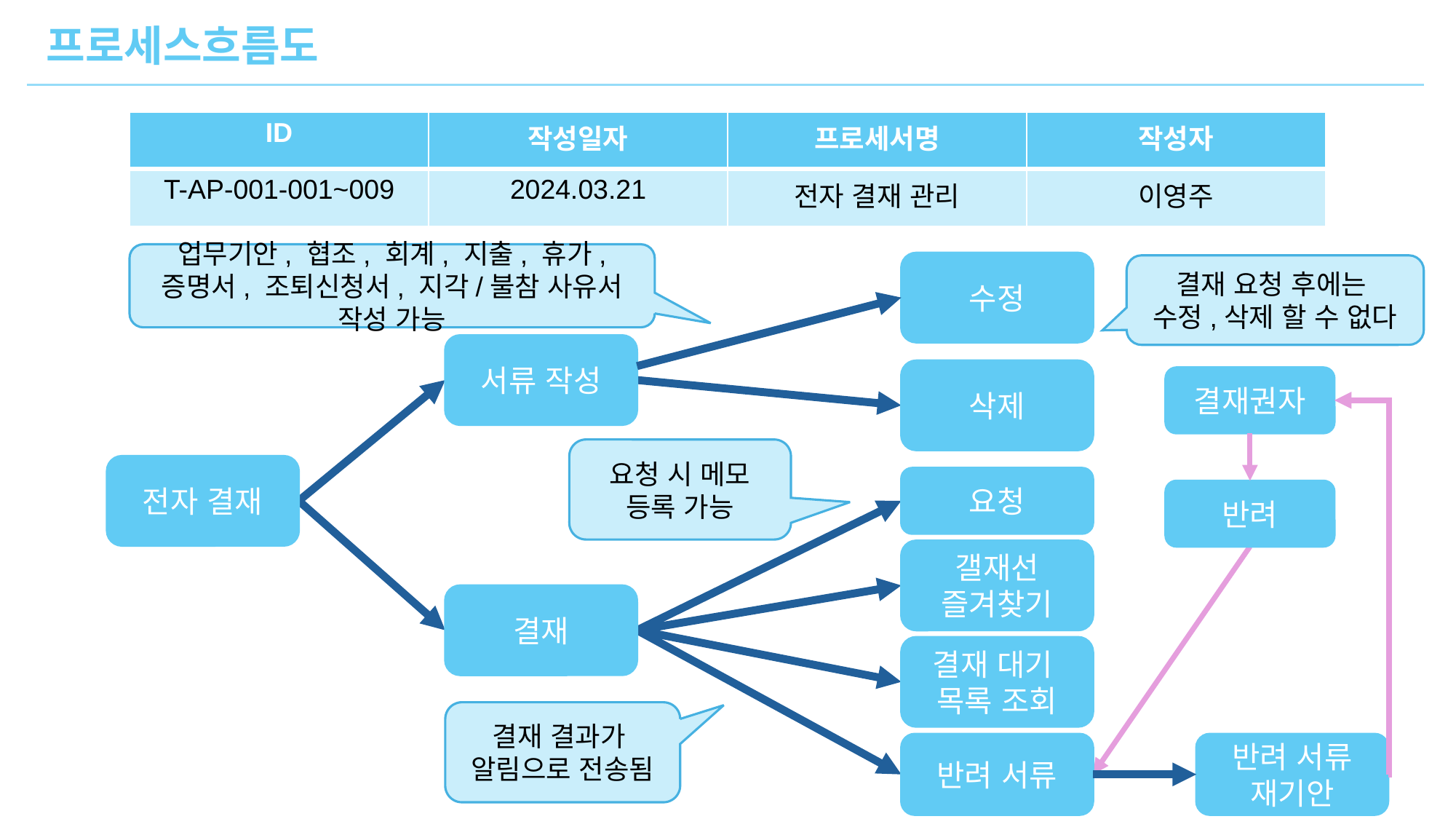

프로세스흐름도
| ID | 작성일자 | 프로세서명 | 작성자 |
| --- | --- | --- | --- |
| T-AP-001-001~009 | 2024.03.21 | 전자 결재 관리 | 이영주 |
업무기안, 협조, 회계, 지출, 휴가, 증명서, 조퇴신청서, 지각/불참 사유서 작성 가능
수정
결재 요청 후에는
수정,삭제 할 수 없다
서류 작성
삭제
결재권자
요청 시 메모 등록 가능
전자 결재
요청
반려
갤재선
즐겨찾기
결재
결재 대기
목록 조회
결재 결과가
알림으로 전송됨
반려 서류
반려 서류
재기안